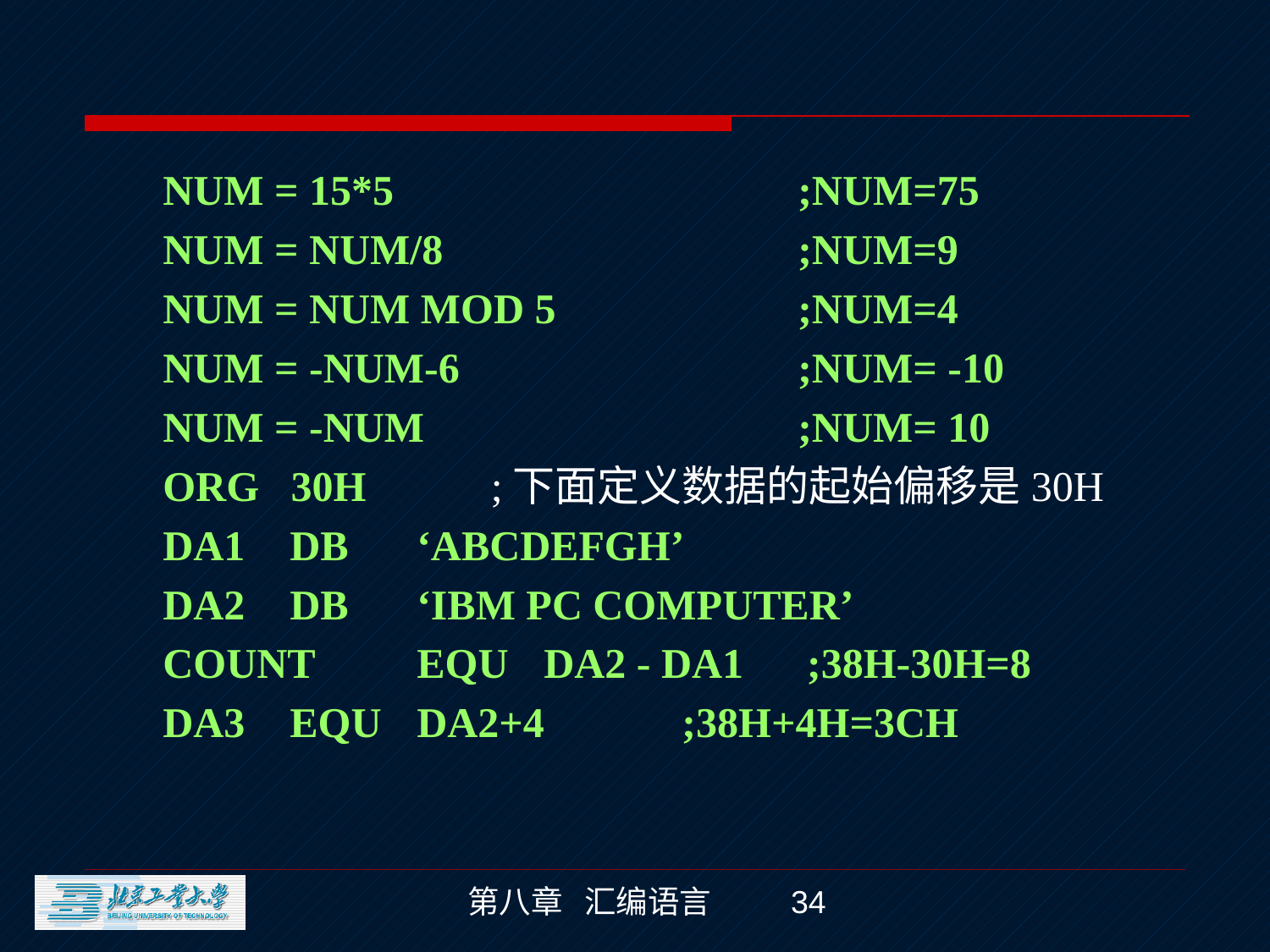

NUM = 15*5   			;NUM=75
	NUM = NUM/8			;NUM=9
	NUM = NUM MOD 5		;NUM=4
	NUM = -NUM-6		            ;NUM= -10
	NUM = -NUM			;NUM= 10
	ORG   30H	       ;下面定义数据的起始偏移是30H
	DA1	DB	‘ABCDEFGH’
	DA2	DB	‘IBM PC COMPUTER’
	COUNT	EQU	DA2 - DA1      ;38H-30H=8
	DA3	EQU	DA2+4             ;38H+4H=3CH